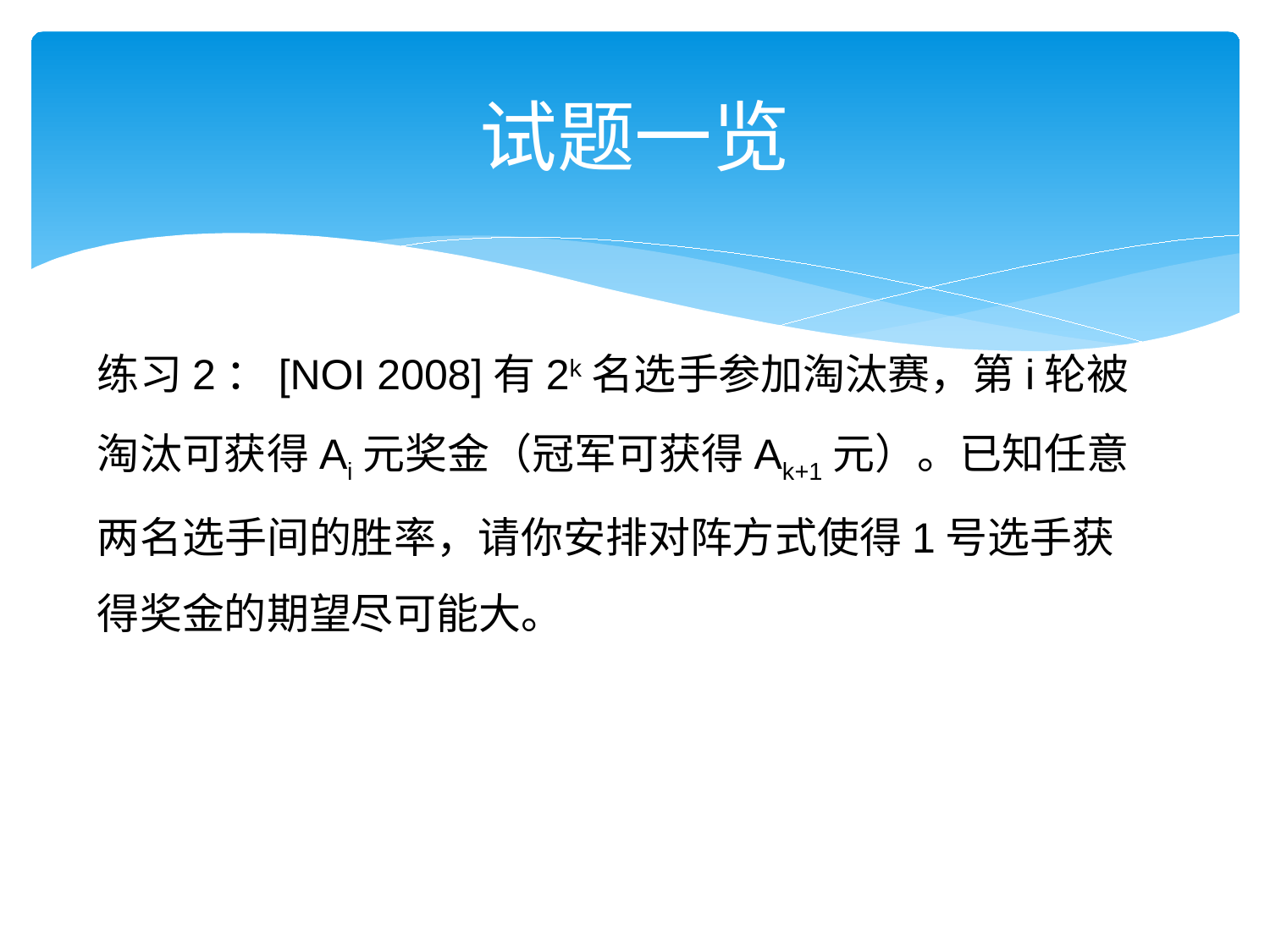

# 试题一览
练习2：[NOI 2008]有2k名选手参加淘汰赛，第i轮被淘汰可获得Ai元奖金（冠军可获得Ak+1元）。已知任意两名选手间的胜率，请你安排对阵方式使得1号选手获得奖金的期望尽可能大。